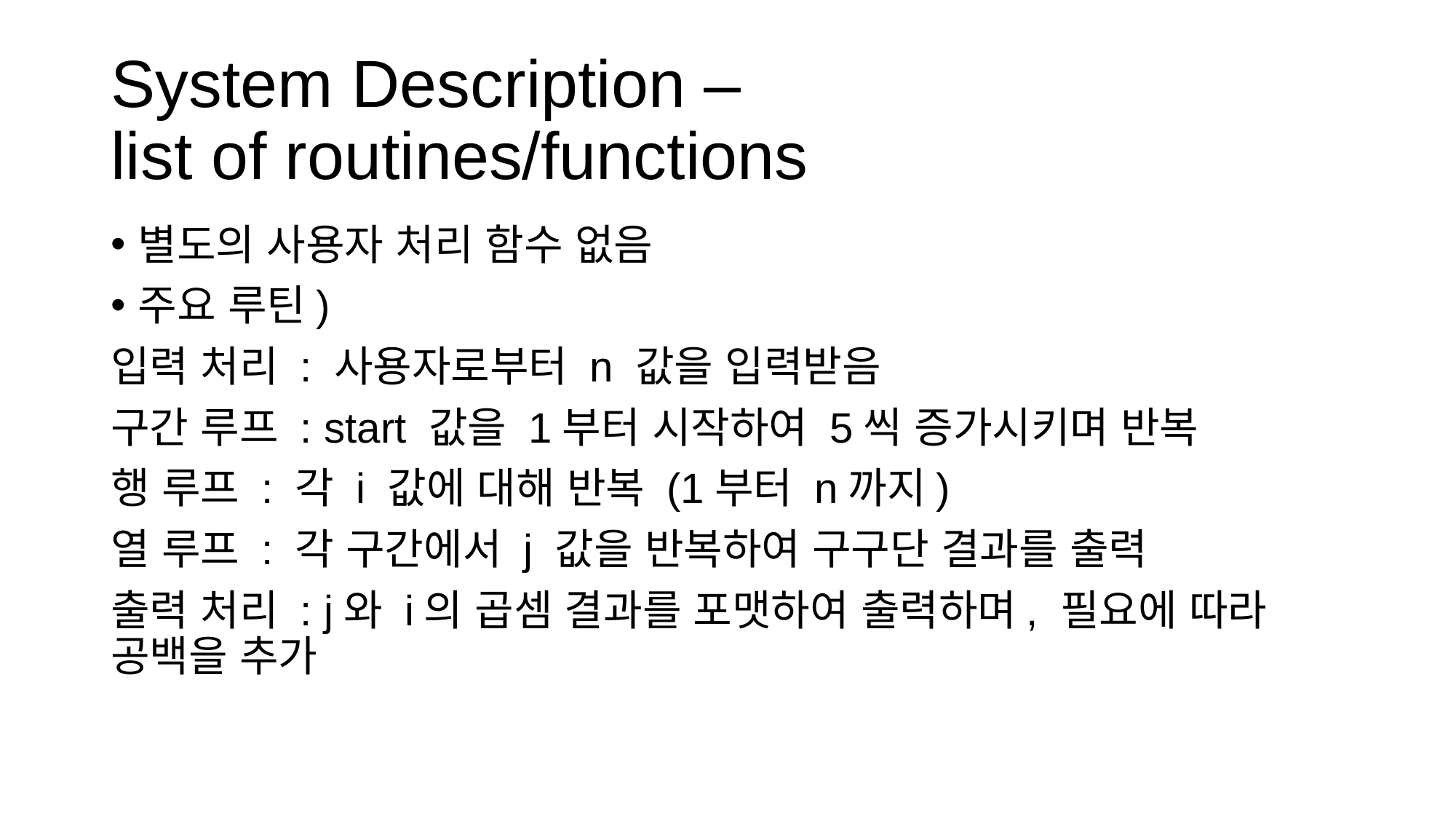

# System Description – list of routines/functions
별도의 사용자 처리 함수 없음
주요 루틴)
입력 처리 : 사용자로부터 n 값을 입력받음
구간 루프 : start 값을 1부터 시작하여 5씩 증가시키며 반복
행 루프 : 각 i 값에 대해 반복 (1부터 n까지)
열 루프 : 각 구간에서 j 값을 반복하여 구구단 결과를 출력
출력 처리 : j와 i의 곱셈 결과를 포맷하여 출력하며, 필요에 따라 공백을 추가